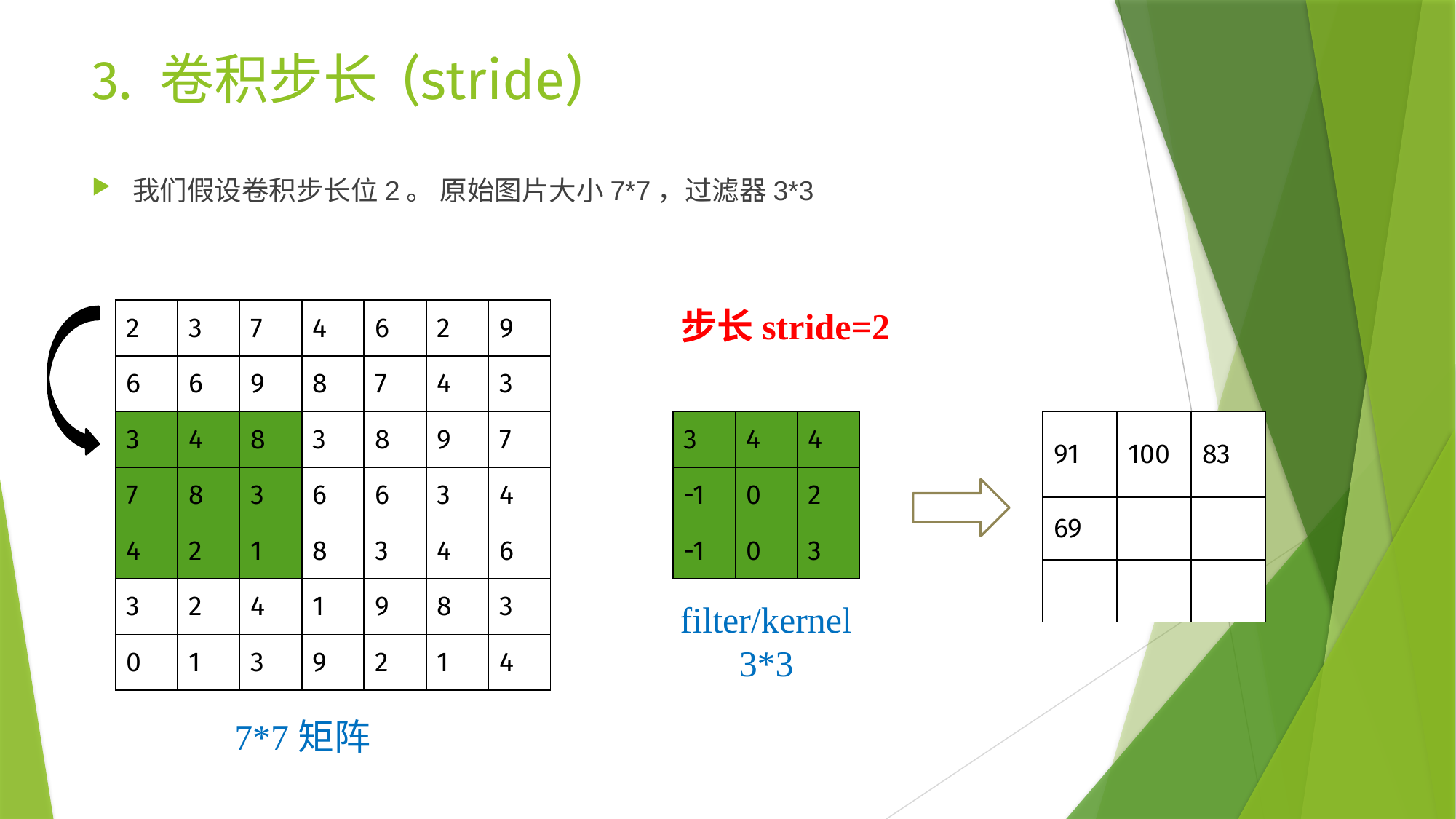

# 3. 卷积步长 (stride)
我们假设卷积步长位2。 原始图片大小7*7，过滤器3*3
步长stride=2
| 2 | 3 | 7 | 4 | 6 | 2 | 9 |
| --- | --- | --- | --- | --- | --- | --- |
| 6 | 6 | 9 | 8 | 7 | 4 | 3 |
| 3 | 4 | 8 | 3 | 8 | 9 | 7 |
| 7 | 8 | 3 | 6 | 6 | 3 | 4 |
| 4 | 2 | 1 | 8 | 3 | 4 | 6 |
| 3 | 2 | 4 | 1 | 9 | 8 | 3 |
| 0 | 1 | 3 | 9 | 2 | 1 | 4 |

| 3 | 4 | 4 |
| --- | --- | --- |
| -1 | 0 | 2 |
| -1 | 0 | 3 |
| 91 | 100 | 83 |
| --- | --- | --- |
| 69 |  |  |
|  |  |  |

filter/kernel
3*3
7*7矩阵